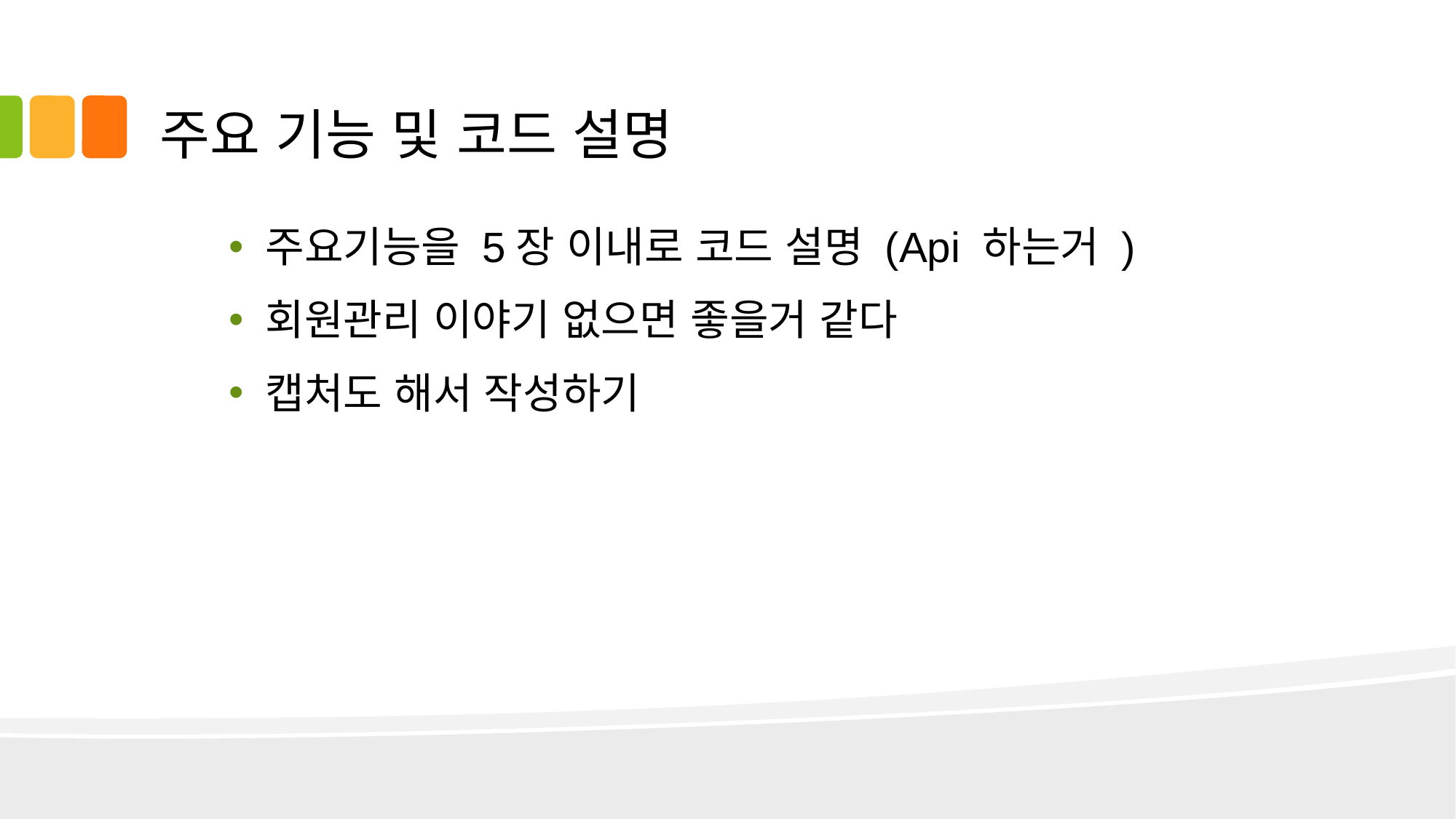

# 주요 기능 및 코드 설명
주요기능을 5장 이내로 코드 설명 (Api 하는거 )
회원관리 이야기 없으면 좋을거 같다
캡처도 해서 작성하기